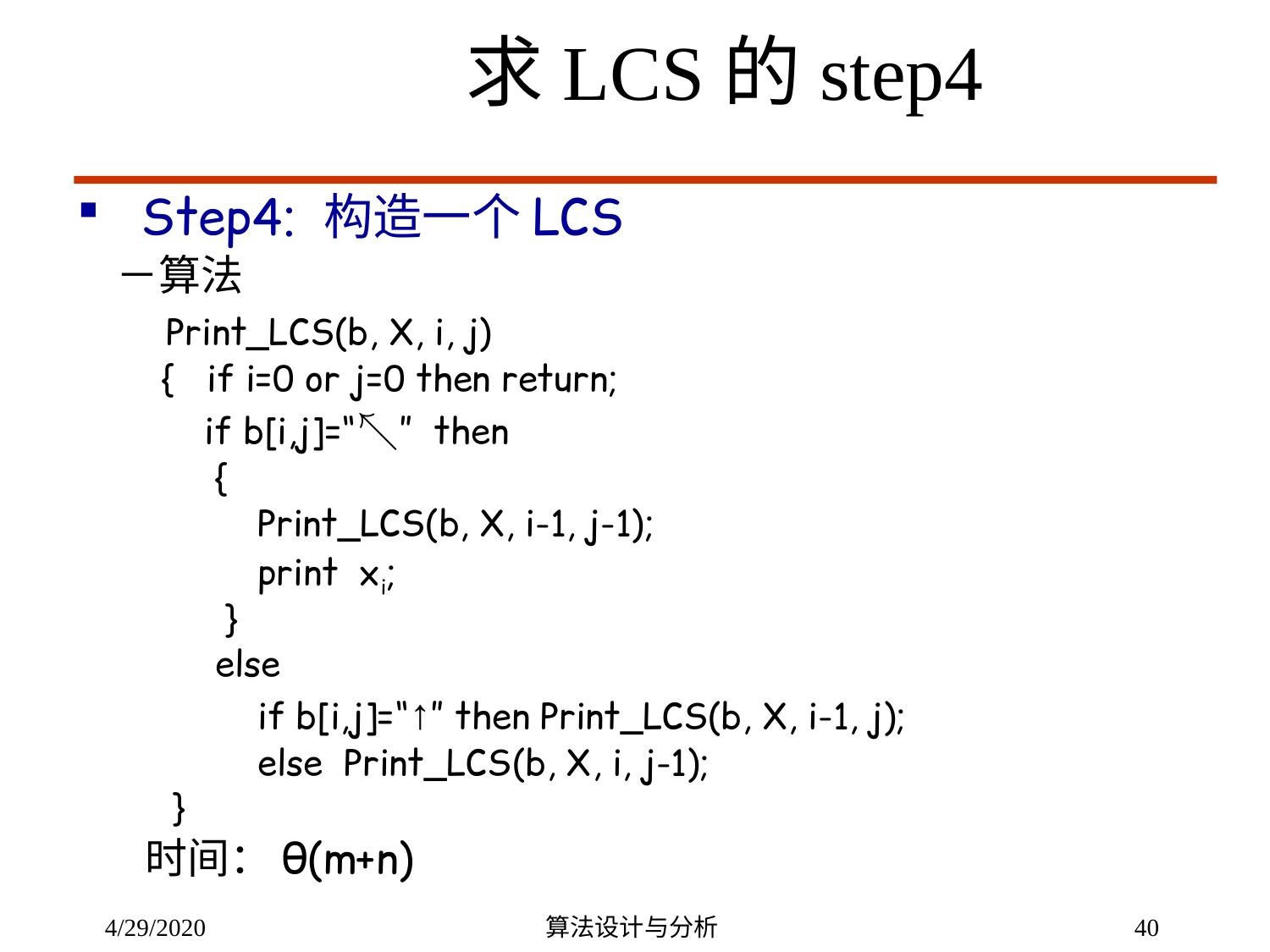

求LCS的step4
Step4: 构造一个LCS
   －算法
       Print_LCS(b, X, i, j)
        {   if i=0 or j=0 then return;
            if b[i,j]=“↖”  then
             {
                 Print_LCS(b, X, i-1, j-1);
                 print  xi;
              }
             else
                 if b[i,j]=“↑” then Print_LCS(b, X, i-1, j);
                 else  Print_LCS(b, X, i, j-1);
         }
      时间：θ(m+n)
4/29/2020
算法设计与分析
40